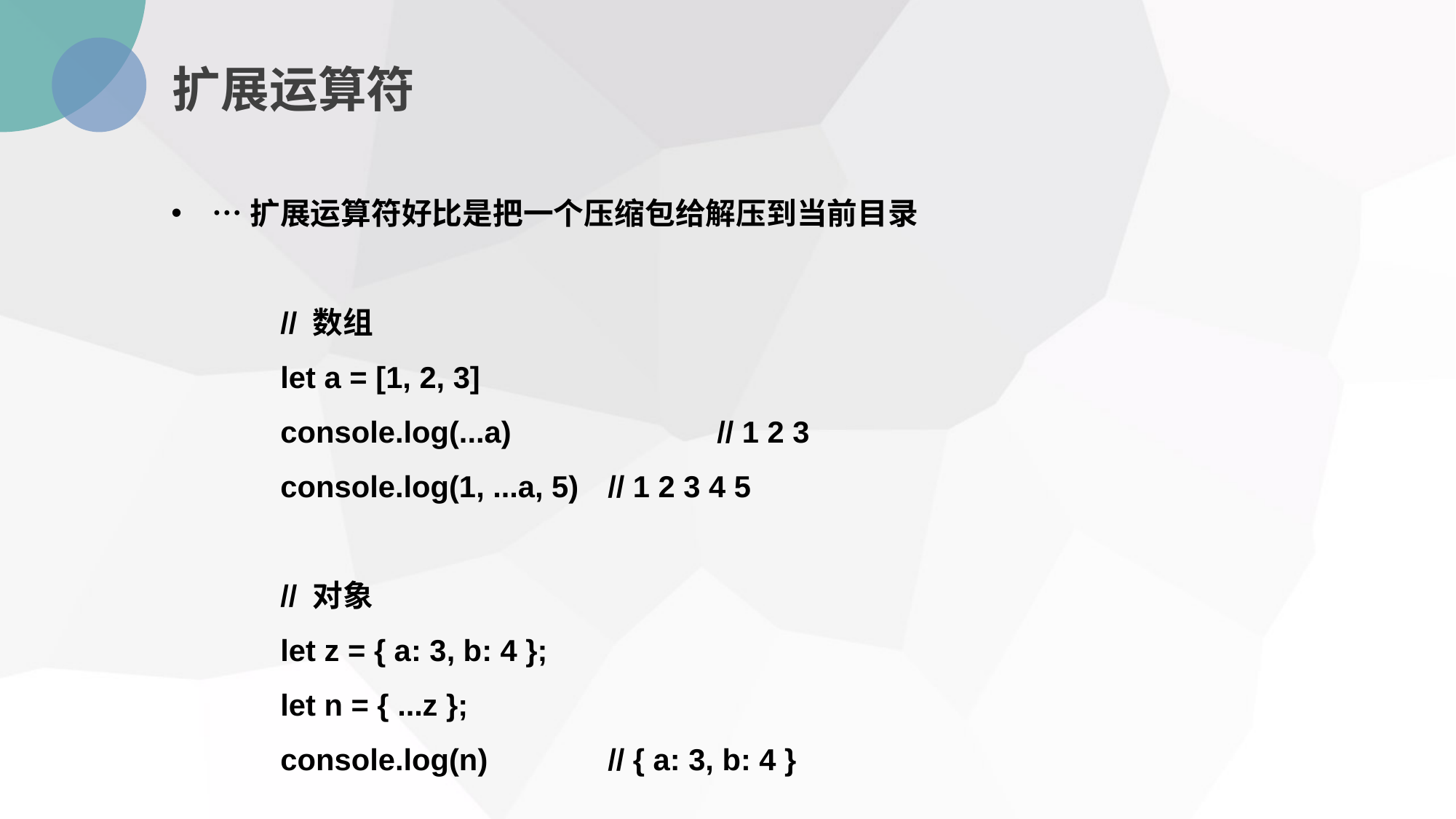

扩展运算符
…扩展运算符好比是把一个压缩包给解压到当前目录

// 数组
let a = [1, 2, 3]
console.log(...a) 		// 1 2 3
console.log(1, ...a, 5) 	// 1 2 3 4 5

// 对象
let z = { a: 3, b: 4 };
let n = { ...z };
console.log(n)		// { a: 3, b: 4 }